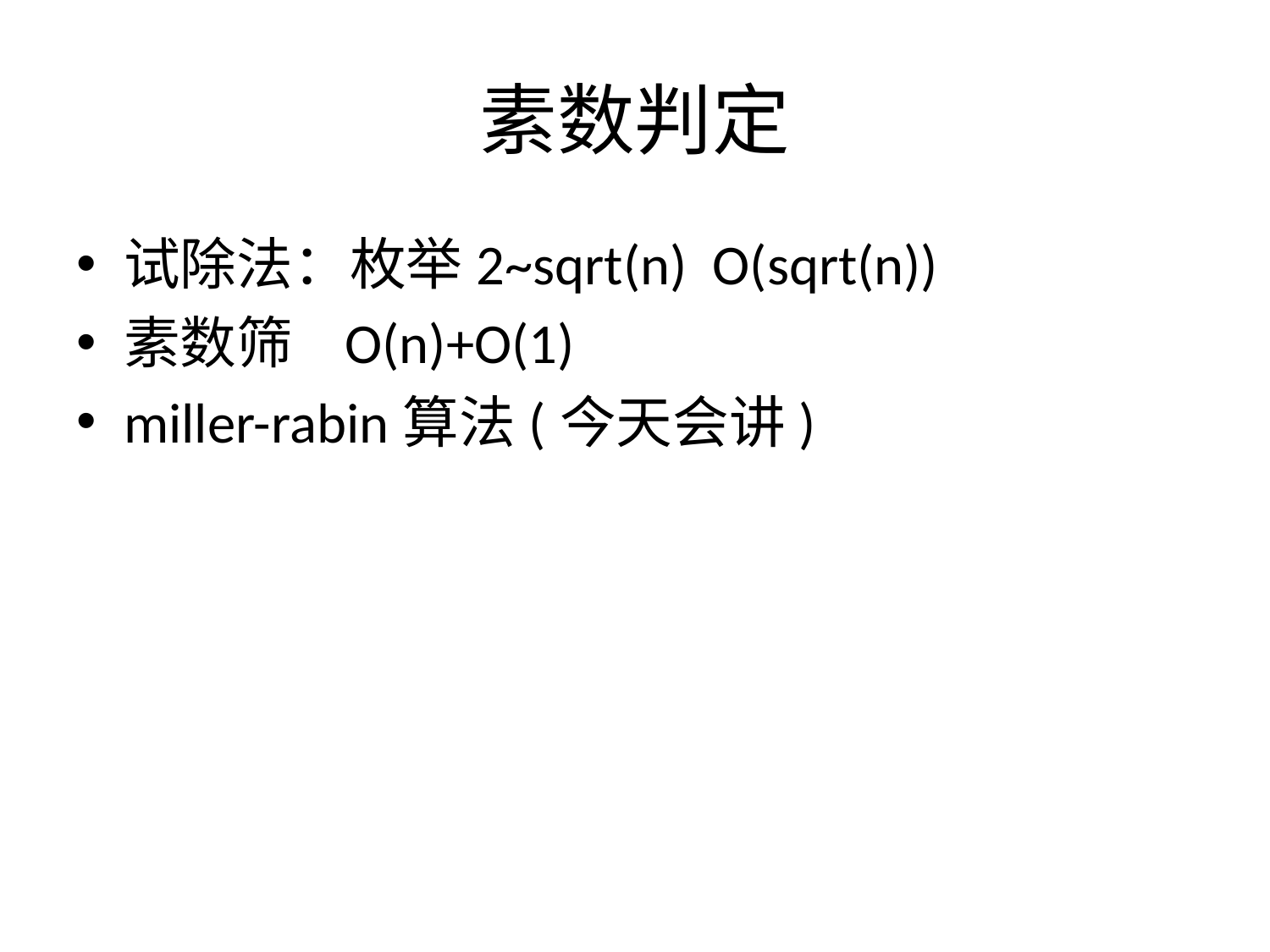

# 素数判定
试除法：枚举2~sqrt(n)  O(sqrt(n))
素数筛   O(n)+O(1)
miller-rabin算法(今天会讲)